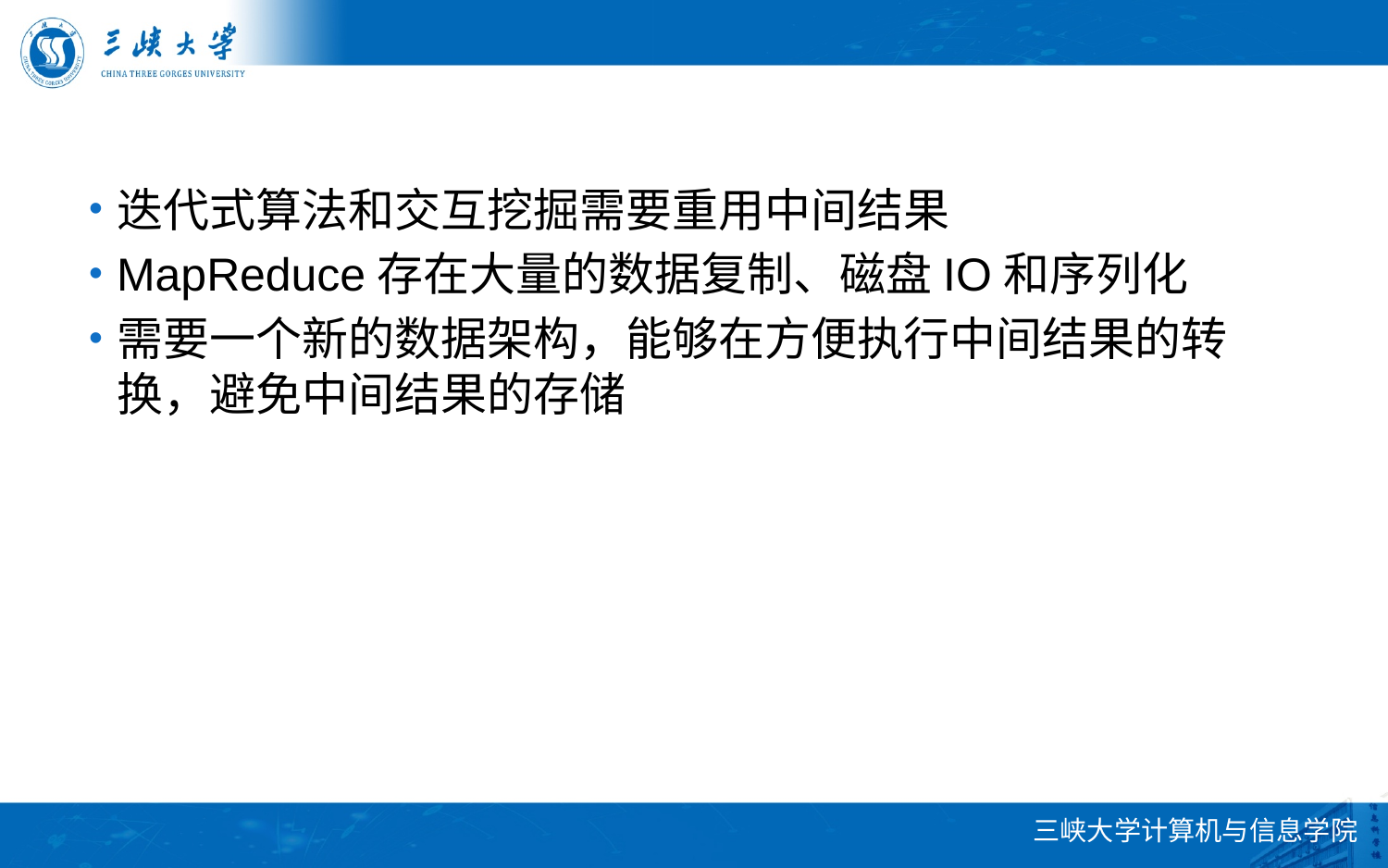

7.4.1 RDD运行原理-RDD设计背景
# 迭代式算法和交互挖掘需要重用中间结果
MapReduce存在大量的数据复制、磁盘IO和序列化
需要一个新的数据架构，能够在方便执行中间结果的转换，避免中间结果的存储